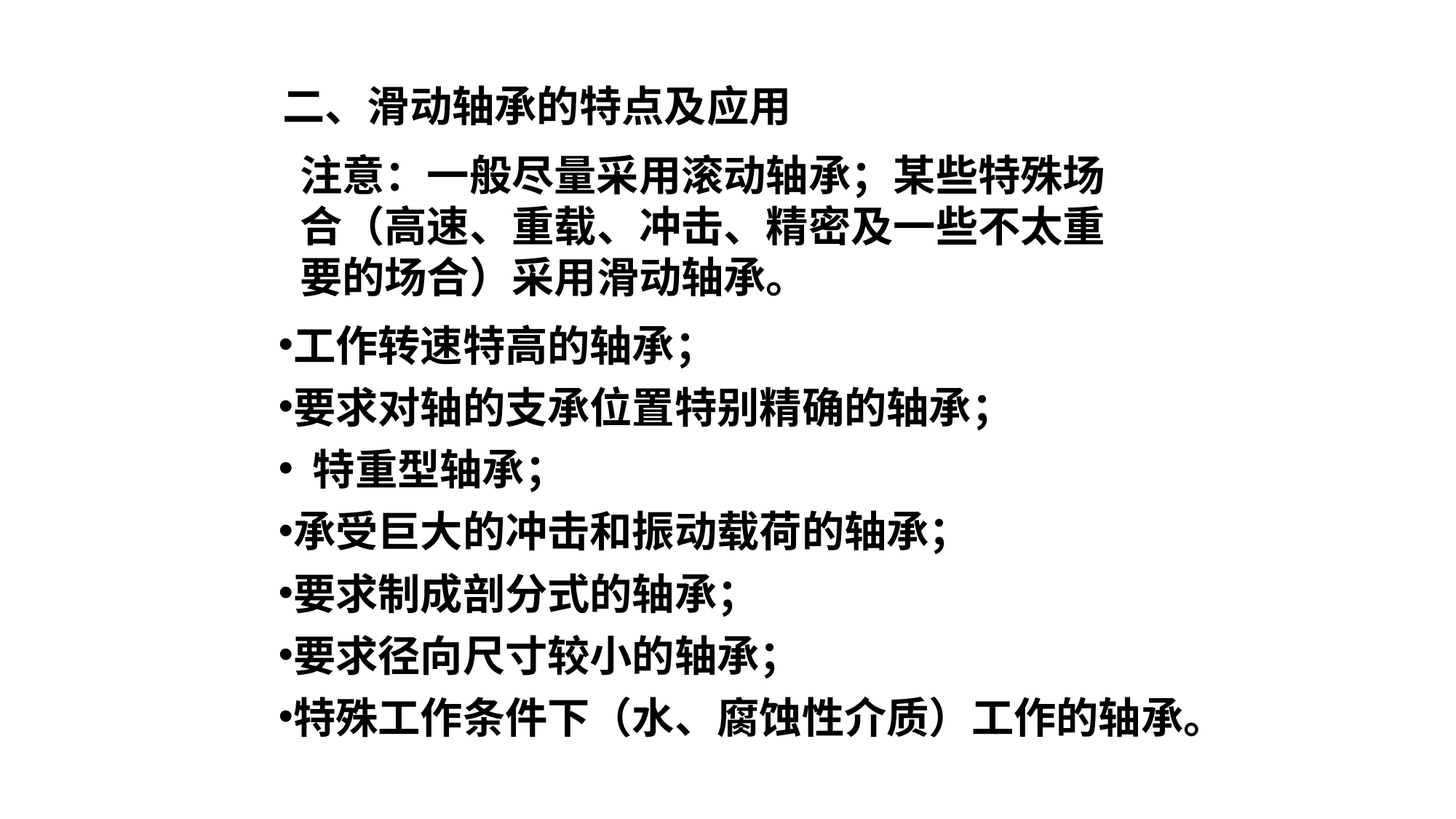

二、滑动轴承的特点及应用
注意：一般尽量采用滚动轴承；某些特殊场合（高速、重载、冲击、精密及一些不太重要的场合）采用滑动轴承。
工作转速特高的轴承；
要求对轴的支承位置特别精确的轴承；
 特重型轴承；
承受巨大的冲击和振动载荷的轴承；
要求制成剖分式的轴承；
要求径向尺寸较小的轴承；
特殊工作条件下（水、腐蚀性介质）工作的轴承。